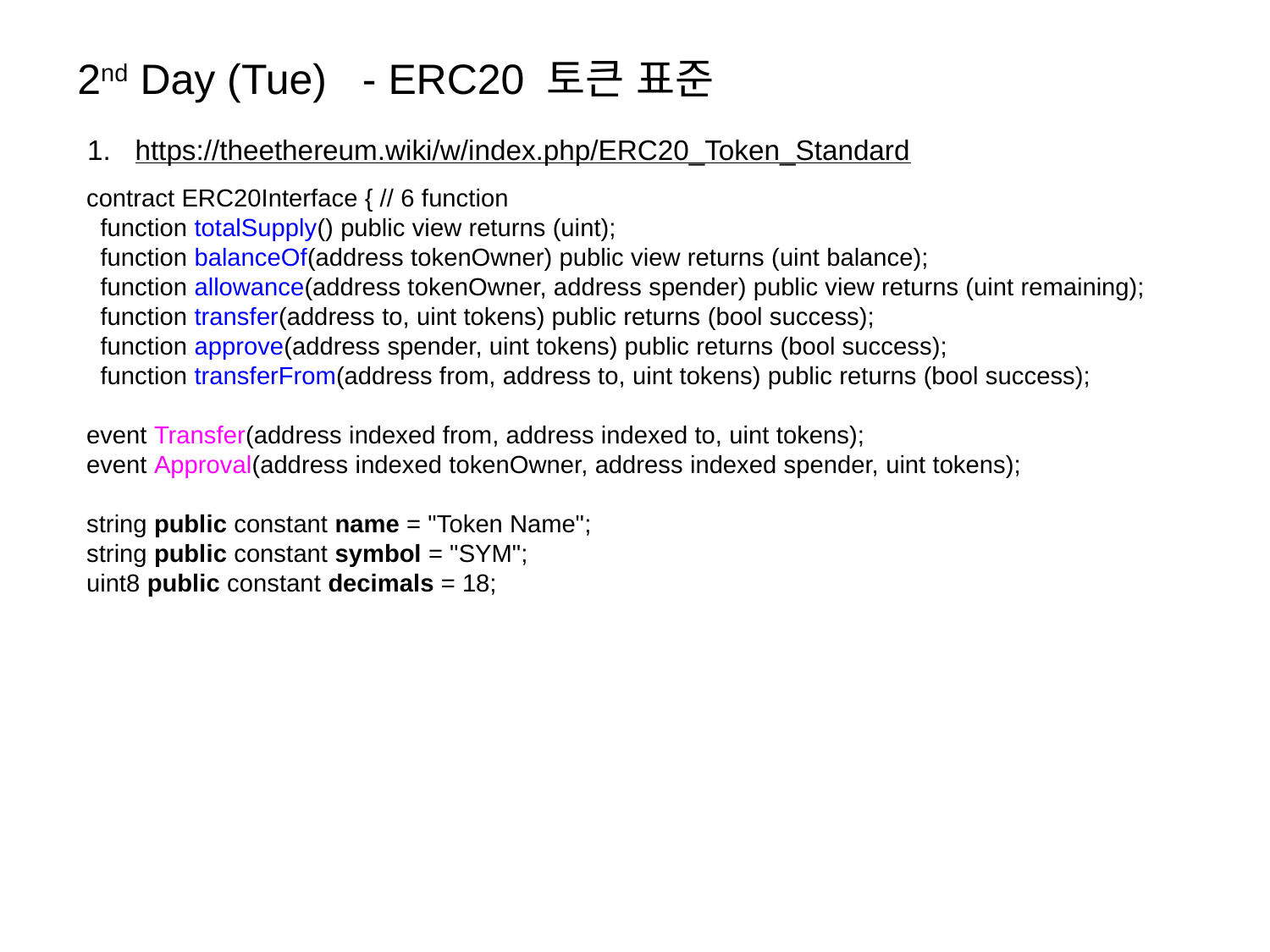

2nd Day (Tue)   - ERC20 토큰 표준
https://theethereum.wiki/w/index.php/ERC20_Token_Standard

contract ERC20Interface { // 6 function
  function totalSupply() public view returns (uint);
  function balanceOf(address tokenOwner) public view returns (uint balance);
  function allowance(address tokenOwner, address spender) public view returns (uint remaining);
  function transfer(address to, uint tokens) public returns (bool success);
  function approve(address spender, uint tokens) public returns (bool success);
  function transferFrom(address from, address to, uint tokens) public returns (bool success);
event Transfer(address indexed from, address indexed to, uint tokens);
event Approval(address indexed tokenOwner, address indexed spender, uint tokens);

string public constant name = "Token Name";
string public constant symbol = "SYM";
uint8 public constant decimals = 18;